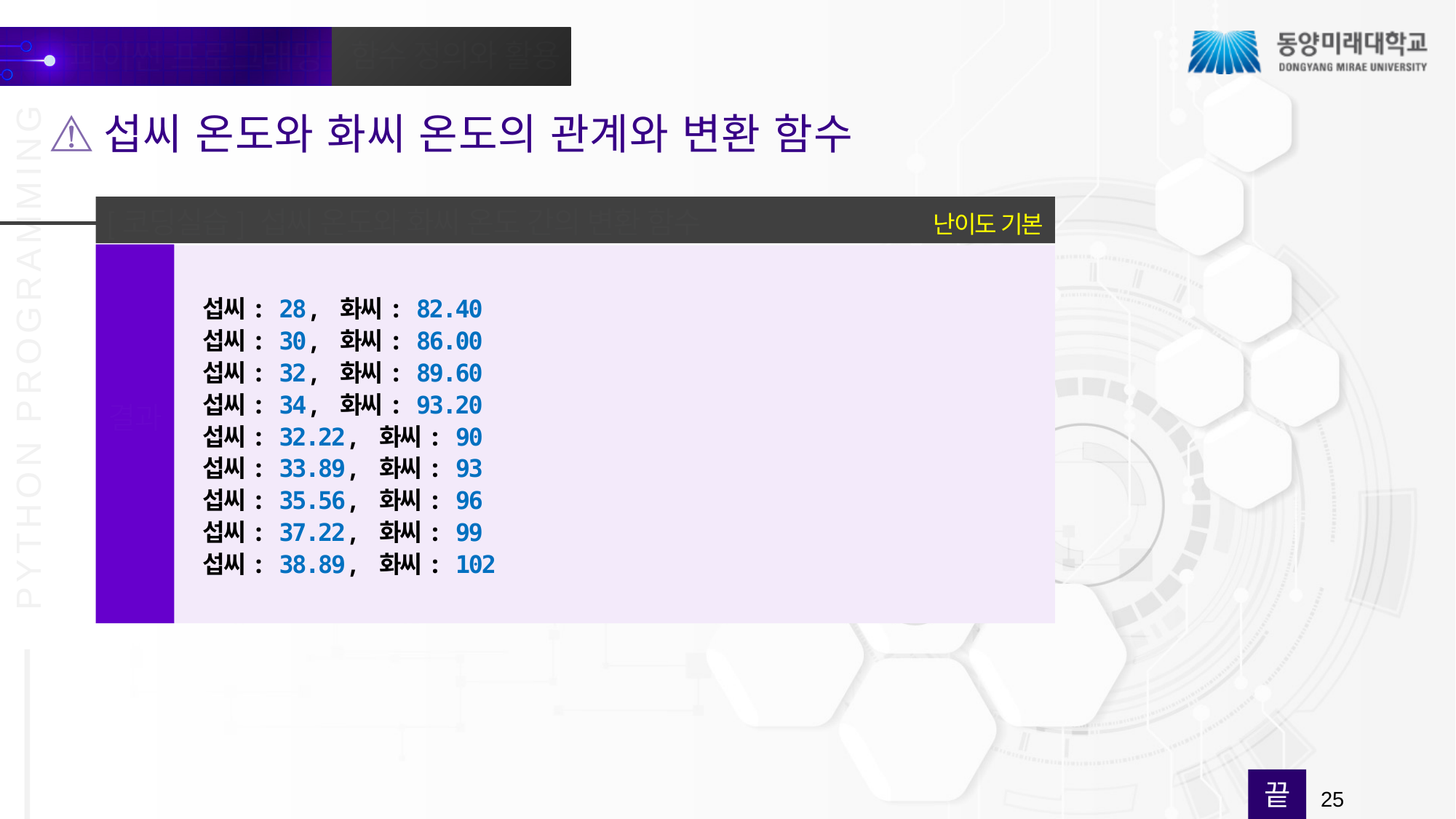

섭씨 온도와 화씨 온도의 관계와 변환 함수

난이도 기본
[코딩실습] 섭씨 온도와 화씨 온도 간의 변환 함수
결과

섭씨: 28, 화씨: 82.40
섭씨: 30, 화씨: 86.00
섭씨: 32, 화씨: 89.60
섭씨: 34, 화씨: 93.20
섭씨: 32.22, 화씨: 90
섭씨: 33.89, 화씨: 93
섭씨: 35.56, 화씨: 96
섭씨: 37.22, 화씨: 99
섭씨: 38.89, 화씨: 102
끝
25